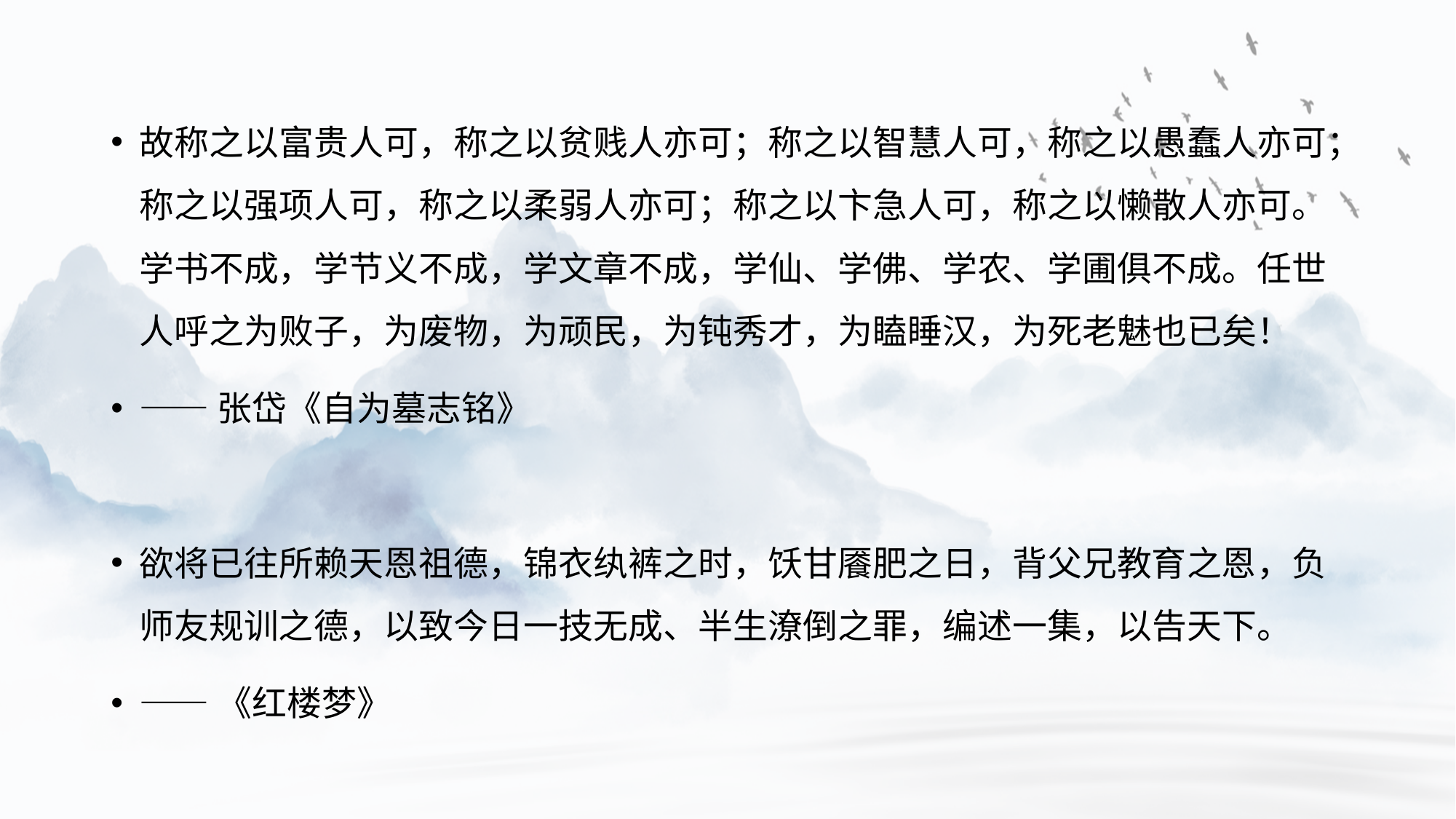

故称之以富贵人可，称之以贫贱人亦可；称之以智慧人可，称之以愚蠢人亦可；称之以强项人可，称之以柔弱人亦可；称之以卞急人可，称之以懒散人亦可。学书不成，学节义不成，学文章不成，学仙、学佛、学农、学圃俱不成。任世人呼之为败子，为废物，为顽民，为钝秀才，为瞌睡汉，为死老魅也已矣！
——张岱《自为墓志铭》

欲将已往所赖天恩祖德，锦衣纨裤之时，饫甘餍肥之日，背父兄教育之恩，负师友规训之德，以致今日一技无成、半生潦倒之罪，编述一集，以告天下。
——《红楼梦》